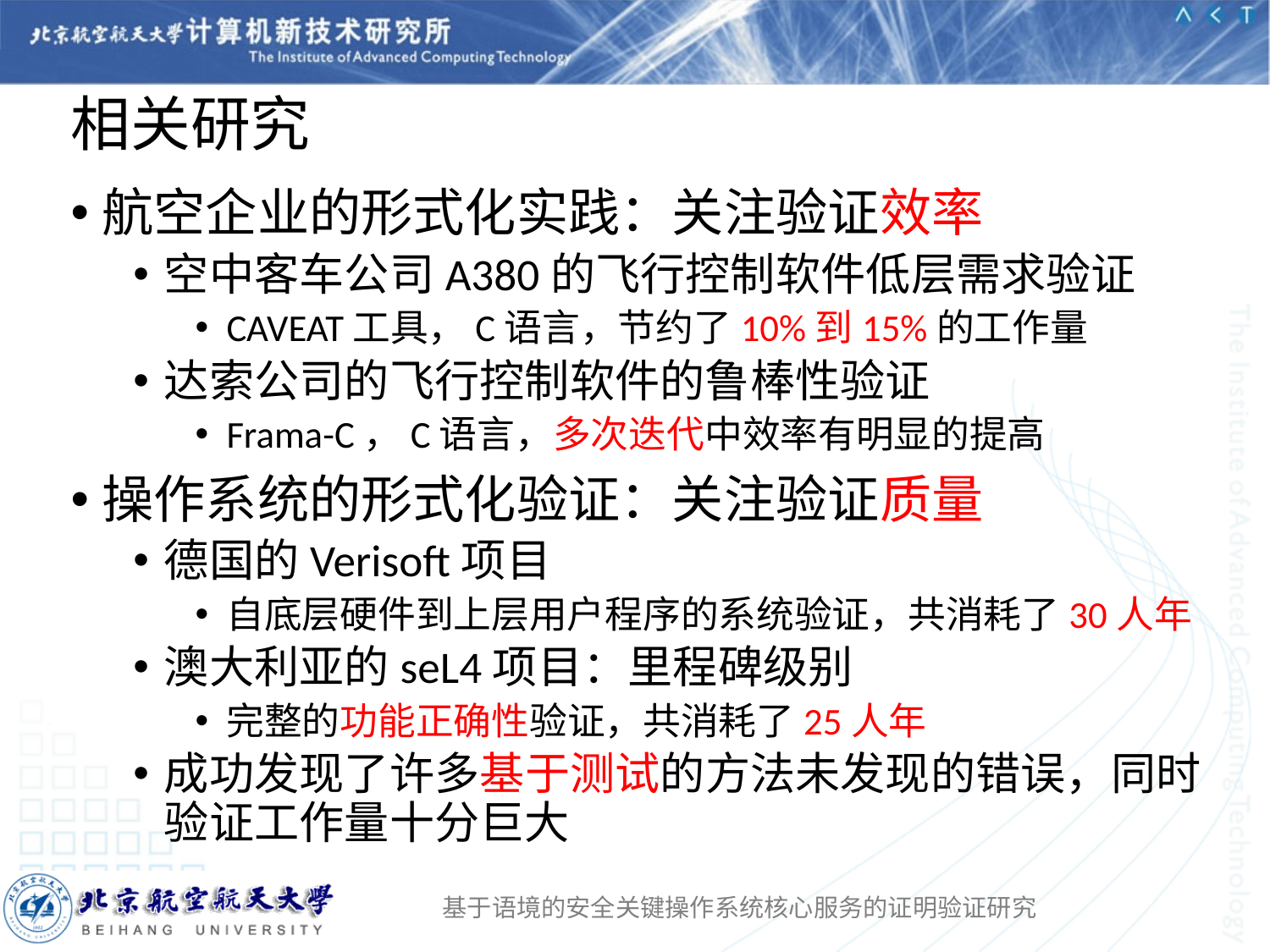

# 相关研究
航空企业的形式化实践：关注验证效率
空中客车公司A380的飞行控制软件低层需求验证
CAVEAT工具，C语言，节约了10%到15%的工作量
达索公司的飞行控制软件的鲁棒性验证
Frama-C，C语言，多次迭代中效率有明显的提高
操作系统的形式化验证：关注验证质量
德国的Verisoft项目
自底层硬件到上层用户程序的系统验证，共消耗了30人年
澳大利亚的seL4项目：里程碑级别
完整的功能正确性验证，共消耗了25人年
成功发现了许多基于测试的方法未发现的错误，同时验证工作量十分巨大